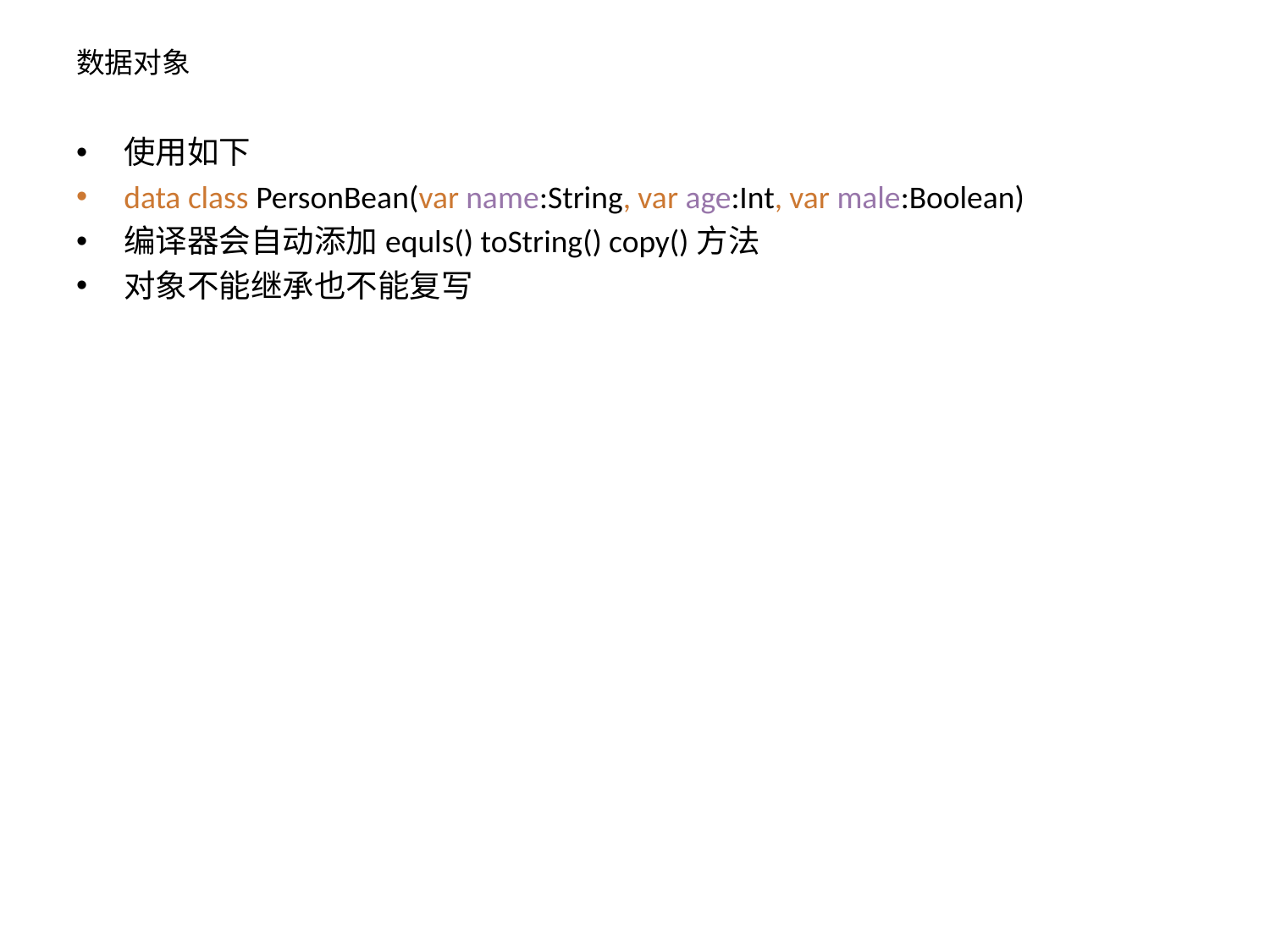

# 数据对象
使用如下
data class PersonBean(var name:String, var age:Int, var male:Boolean)
编译器会自动添加equls() toString() copy()方法
对象不能继承也不能复写